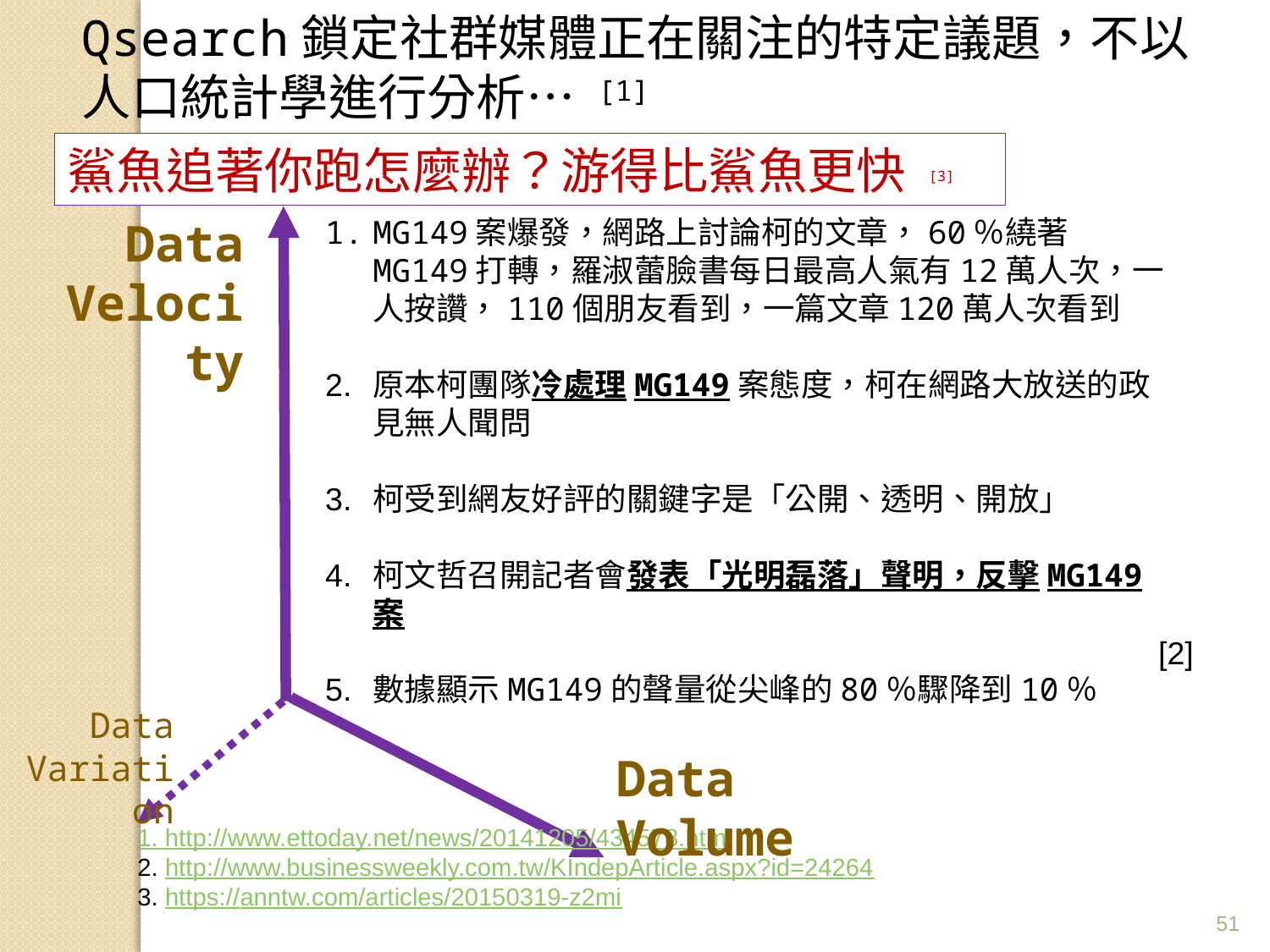

Qsearch鎖定社群媒體正在關注的特定議題，不以人口統計學進行分析… [1]
鯊魚追著你跑怎麼辦？游得比鯊魚更快 [3]
MG149案爆發，網路上討論柯的文章，60％繞著MG149打轉，羅淑蕾臉書每日最高人氣有12萬人次，一人按讚，110個朋友看到，一篇文章120萬人次看到

原本柯團隊冷處理MG149案態度，柯在網路大放送的政見無人聞問

柯受到網友好評的關鍵字是「公開、透明、開放」

柯文哲召開記者會發表「光明磊落」聲明，反擊MG149案

數據顯示MG149的聲量從尖峰的80％驟降到10％

Data Velocity
[2]
Data Variation
Data Volume
1. http://www.ettoday.net/news/20141205/434578.htm
2. http://www.businessweekly.com.tw/KIndepArticle.aspx?id=24264
3. https://anntw.com/articles/20150319-z2mi
51